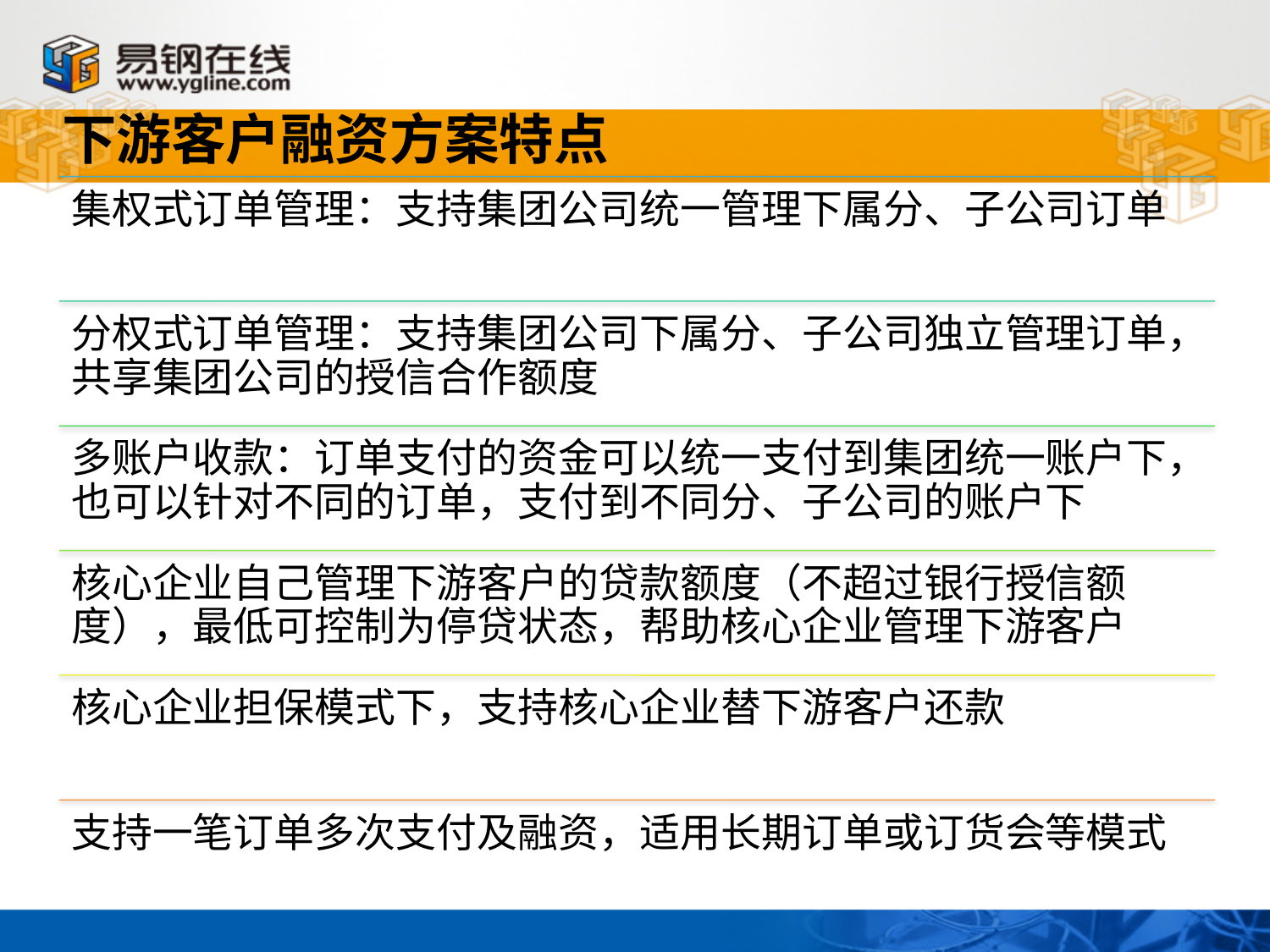

下游客户融资方案特点
集权式订单管理：支持集团公司统一管理下属分、子公司订单
分权式订单管理：支持集团公司下属分、子公司独立管理订单，共享集团公司的授信合作额度
多账户收款：订单支付的资金可以统一支付到集团统一账户下，也可以针对不同的订单，支付到不同分、子公司的账户下
核心企业自己管理下游客户的贷款额度（不超过银行授信额度），最低可控制为停贷状态，帮助核心企业管理下游客户
核心企业担保模式下，支持核心企业替下游客户还款
支持一笔订单多次支付及融资，适用长期订单或订货会等模式